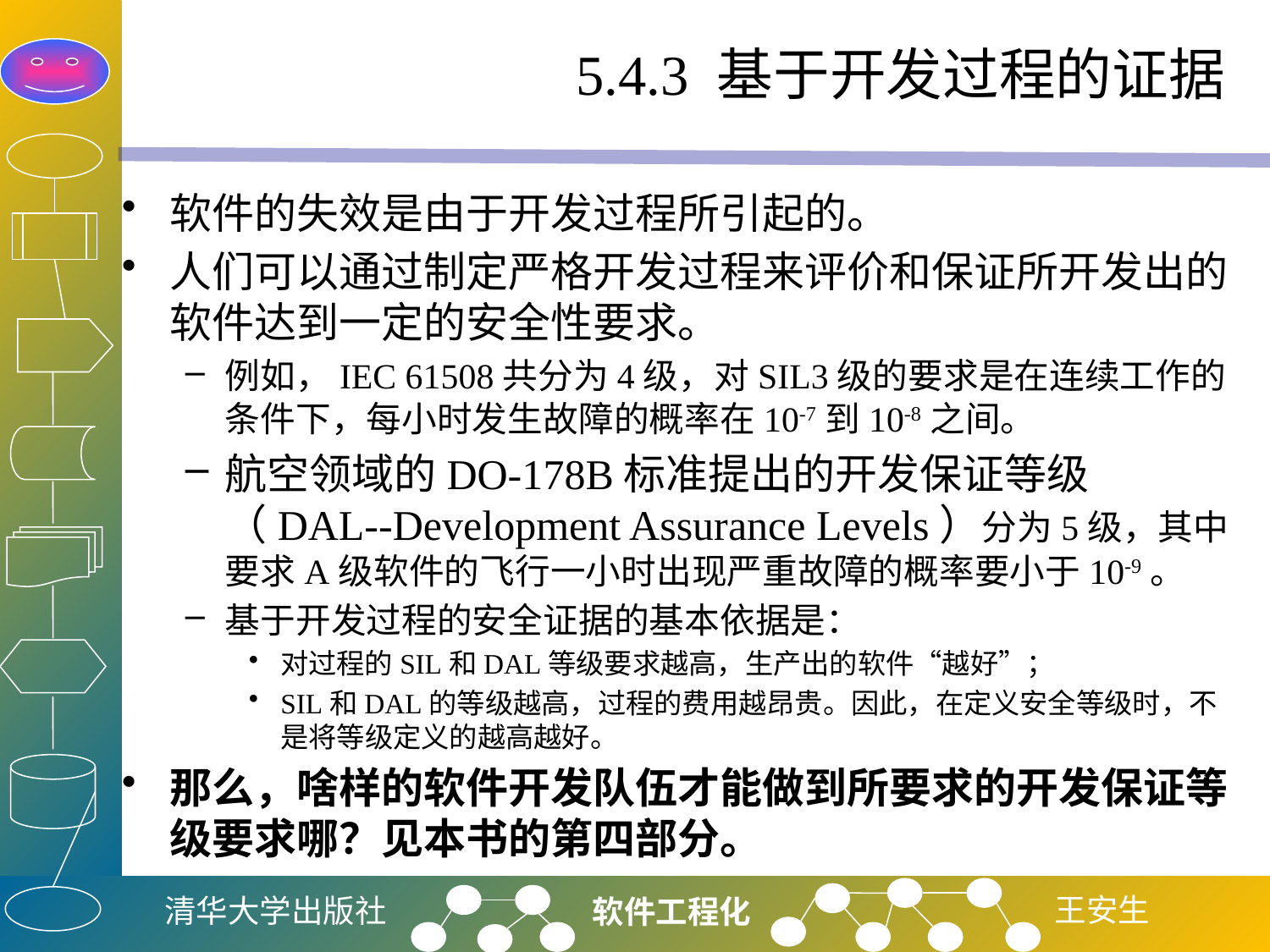

# 5.4.3 基于开发过程的证据
软件的失效是由于开发过程所引起的。
人们可以通过制定严格开发过程来评价和保证所开发出的软件达到一定的安全性要求。
例如，IEC 61508共分为4级，对SIL3级的要求是在连续工作的条件下，每小时发生故障的概率在10-7到10-8之间。
航空领域的DO-178B标准提出的开发保证等级（DAL--Development Assurance Levels）分为5级，其中要求A级软件的飞行一小时出现严重故障的概率要小于10-9。
基于开发过程的安全证据的基本依据是：
对过程的SIL和DAL等级要求越高，生产出的软件“越好”；
SIL和DAL的等级越高，过程的费用越昂贵。因此，在定义安全等级时，不是将等级定义的越高越好。
那么，啥样的软件开发队伍才能做到所要求的开发保证等级要求哪？见本书的第四部分。